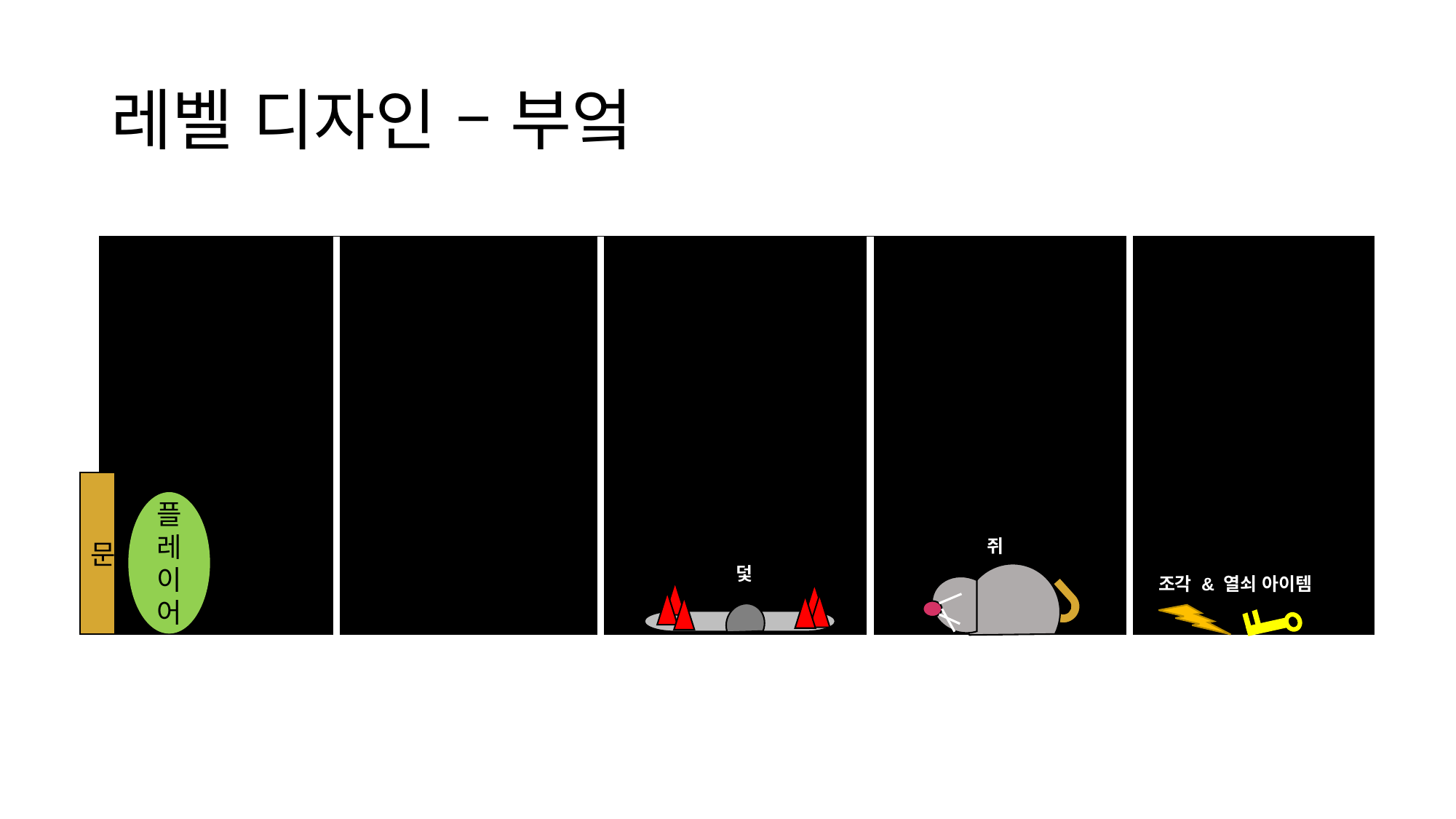

# 레벨 디자인 – 부엌

문
1층 계단
플레이어
쥐
탈출구
덫

조각 & 열쇠 아이템